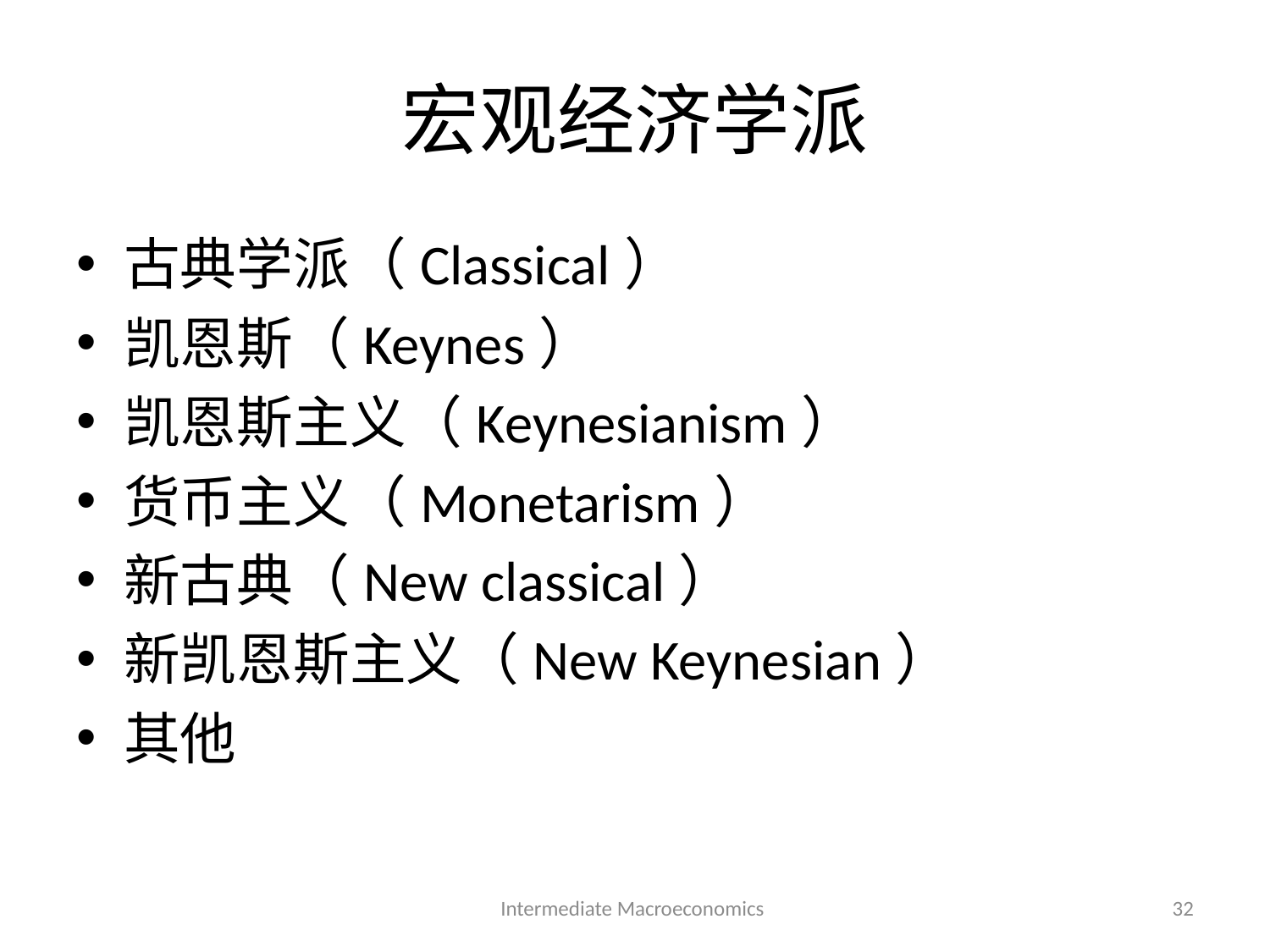

# 宏观经济学派
古典学派（Classical）
凯恩斯（Keynes）
凯恩斯主义（Keynesianism）
货币主义（Monetarism）
新古典（New classical）
新凯恩斯主义（New Keynesian）
其他
Intermediate Macroeconomics
32